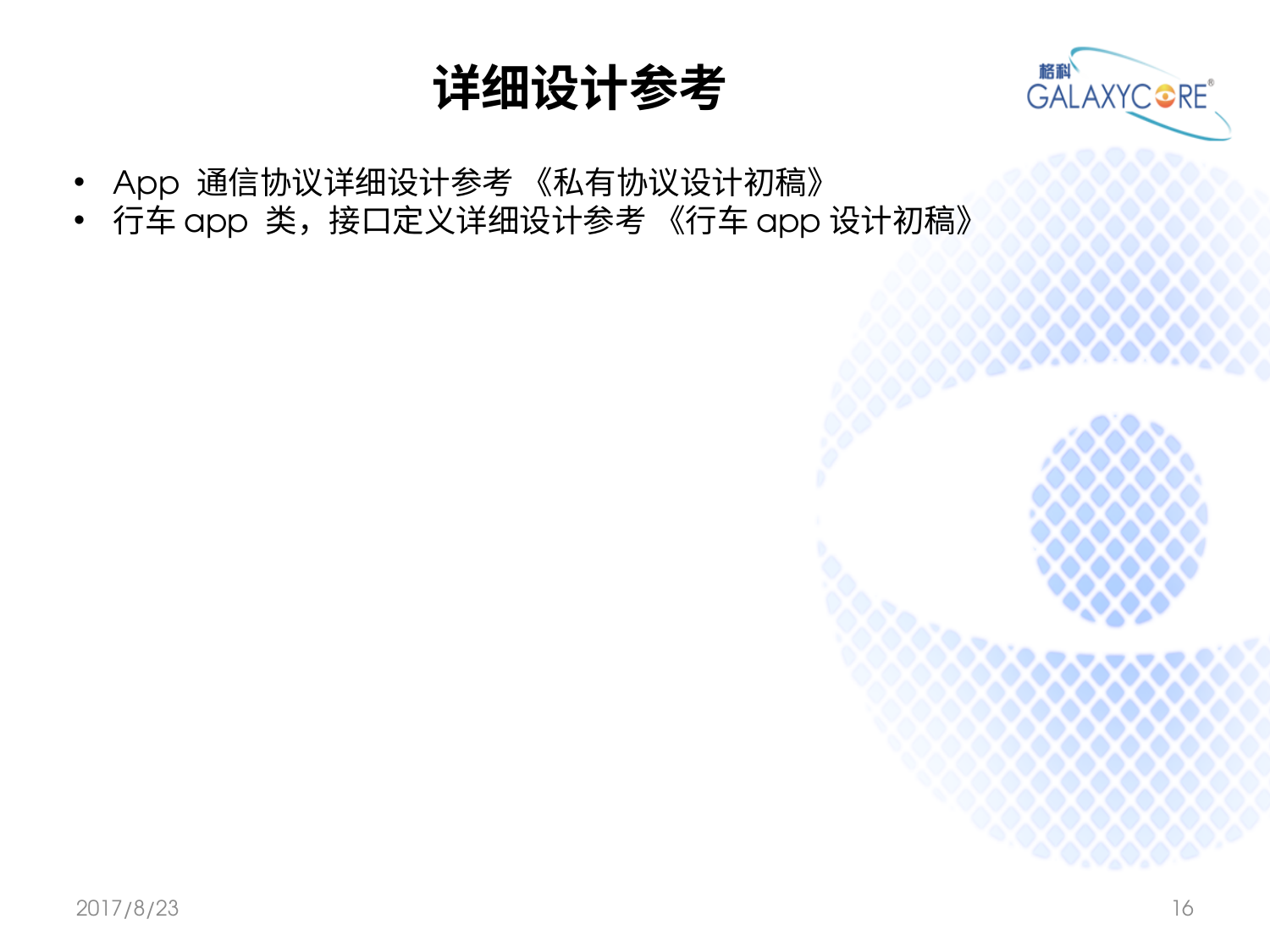

# 详细设计参考
App 通信协议详细设计参考 《私有协议设计初稿》
行车app 类，接口定义详细设计参考 《行车app设计初稿》
2017/8/23
16